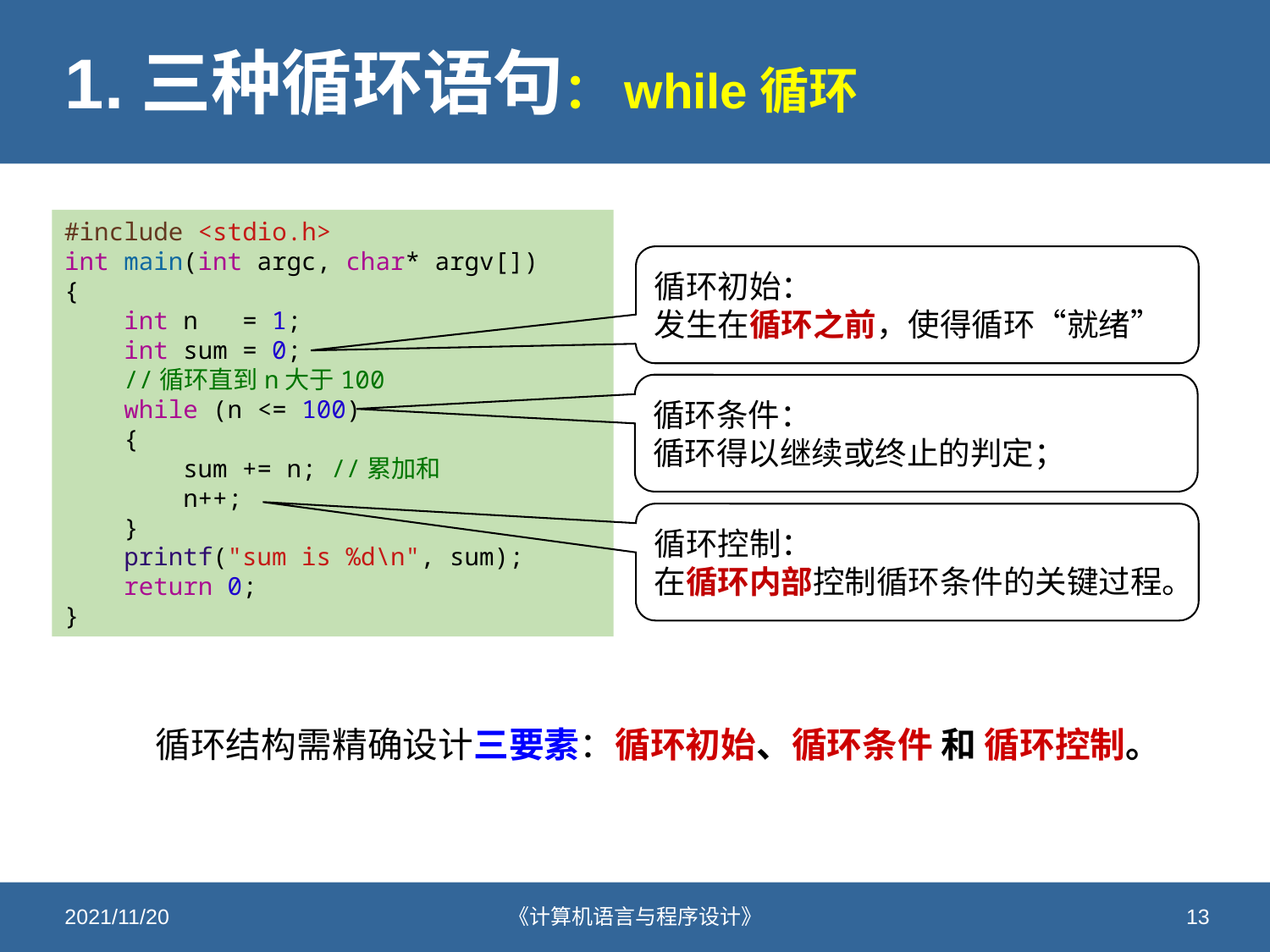

# 1.三种循环语句：while循环
#include <stdio.h>
int main(int argc, char* argv[])
{
    int n   = 1;
    int sum = 0;
    //循环直到n大于100
    while (n <= 100)
    {
        sum += n; //累加和
        n++;
    }
    printf("sum is %d\n", sum);
    return 0;
}
循环初始：
发生在循环之前，使得循环“就绪”
循环条件：
循环得以继续或终止的判定；
循环控制：
在循环内部控制循环条件的关键过程。
循环结构需精确设计三要素：循环初始、循环条件 和 循环控制。
2021/11/20
《计算机语言与程序设计》
13